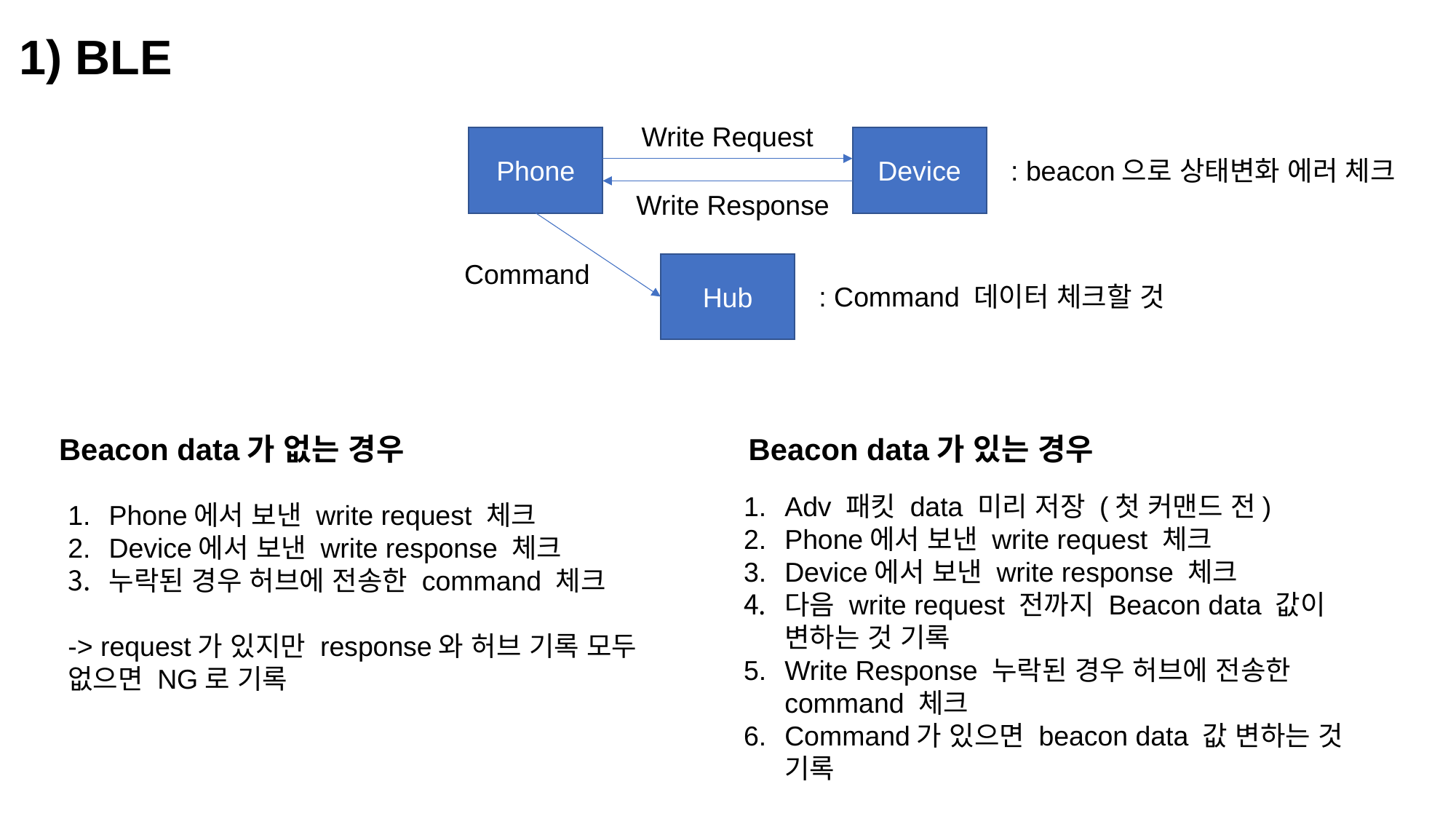

1) BLE
Write Request
Phone
Device
Hub
: beacon으로 상태변화 에러 체크
Write Response
Command
: Command 데이터 체크할 것
Beacon data가 없는 경우
Beacon data가 있는 경우
Adv 패킷 data 미리 저장 (첫 커맨드 전)
Phone에서 보낸 write request 체크
Device에서 보낸 write response 체크
다음 write request 전까지 Beacon data 값이 변하는 것 기록
Write Response 누락된 경우 허브에 전송한 command 체크
Command가 있으면 beacon data 값 변하는 것 기록
Phone에서 보낸 write request 체크
Device에서 보낸 write response 체크
누락된 경우 허브에 전송한 command 체크

-> request가 있지만 response와 허브 기록 모두
없으면 NG로 기록